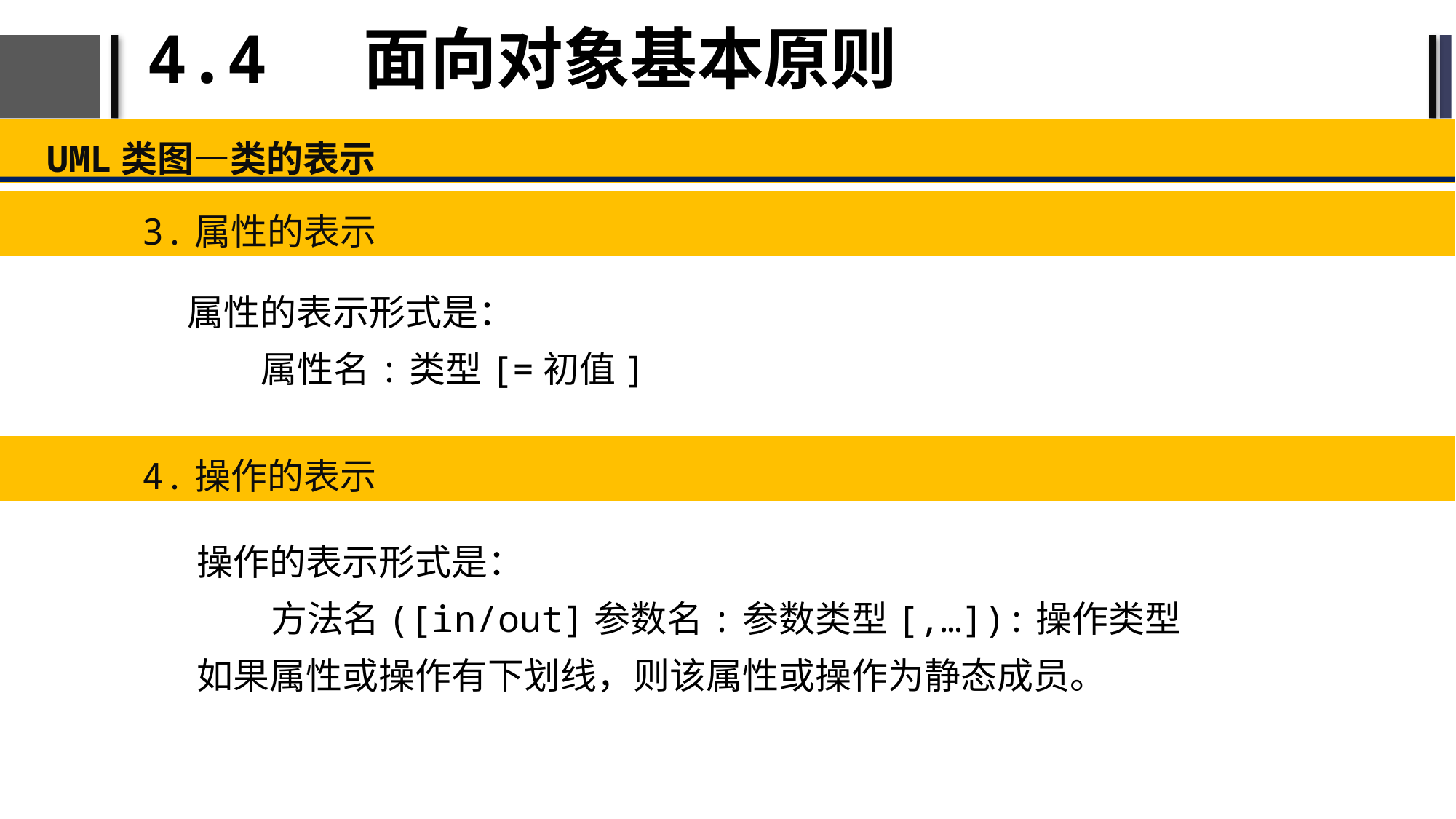

# 4.4  面向对象基本原则

UML类图—类的表示

3.属性的表示

属性的表示形式是：
属性名:类型[=初值]

4.操作的表示
操作的表示形式是：
方法名([in/out]参数名:参数类型[,…]):操作类型
如果属性或操作有下划线，则该属性或操作为静态成员。